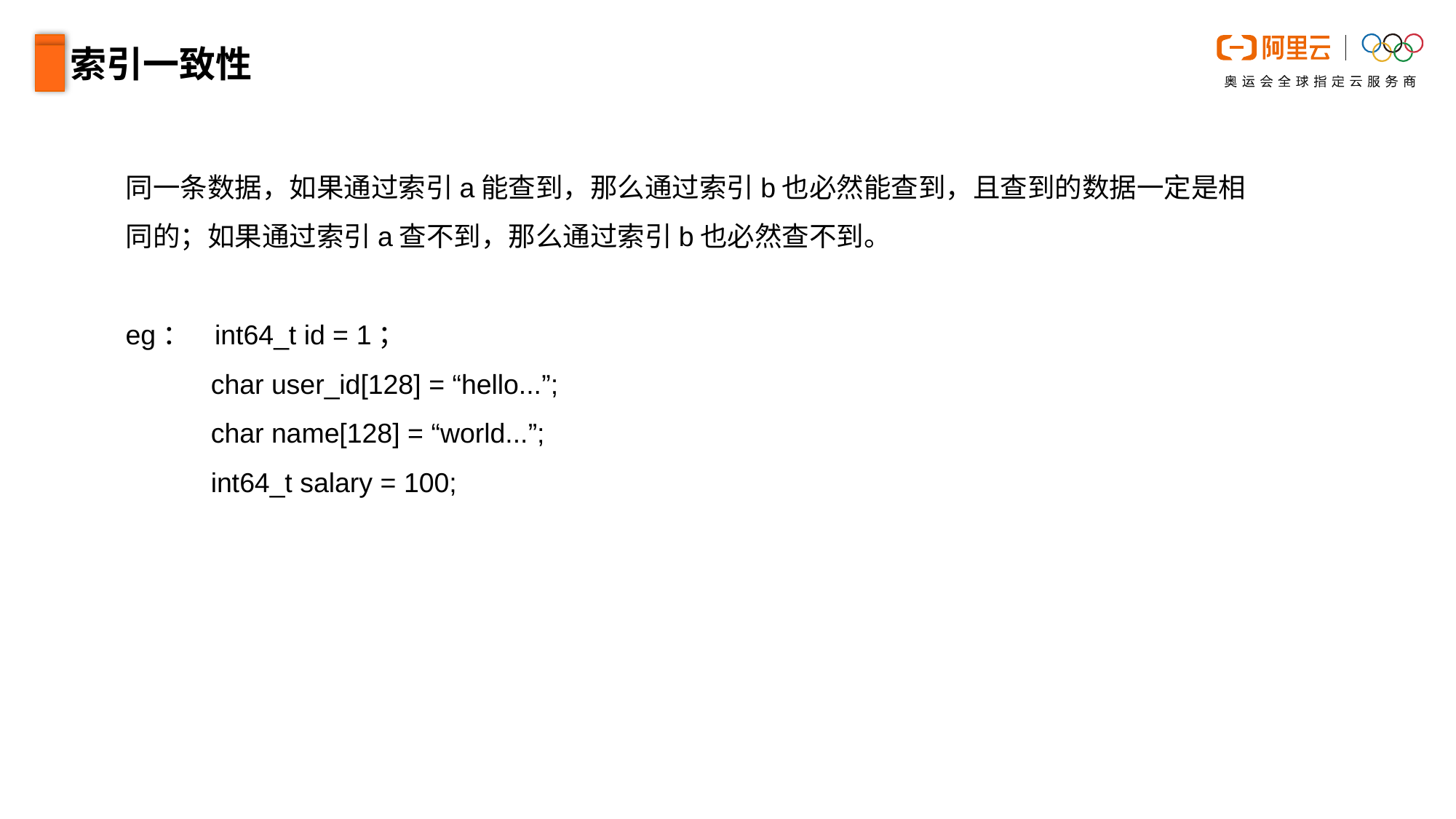

E6636BC20180234D78A0072836F0BC9032B9B20C109CDB50ACD98F3EB1E42B59FB4CBC384169FB0822692C083846D6EB8519218A41D0ABC11BBFC2207D3E14D324FCBDAD0E21E4D754D22B07689248932FF4E0C77CD952C4A8AB419E0E39DC08D9962D966E3

索引一致性
同一条数据，如果通过索引a能查到，那么通过索引b也必然能查到，且查到的数据一定是相同的；如果通过索引a查不到，那么通过索引b也必然查不到。

eg：   int64_t id = 1；
    char user_id[128] = “hello...”;
    char name[128] = “world...”;
    int64_t salary = 100;